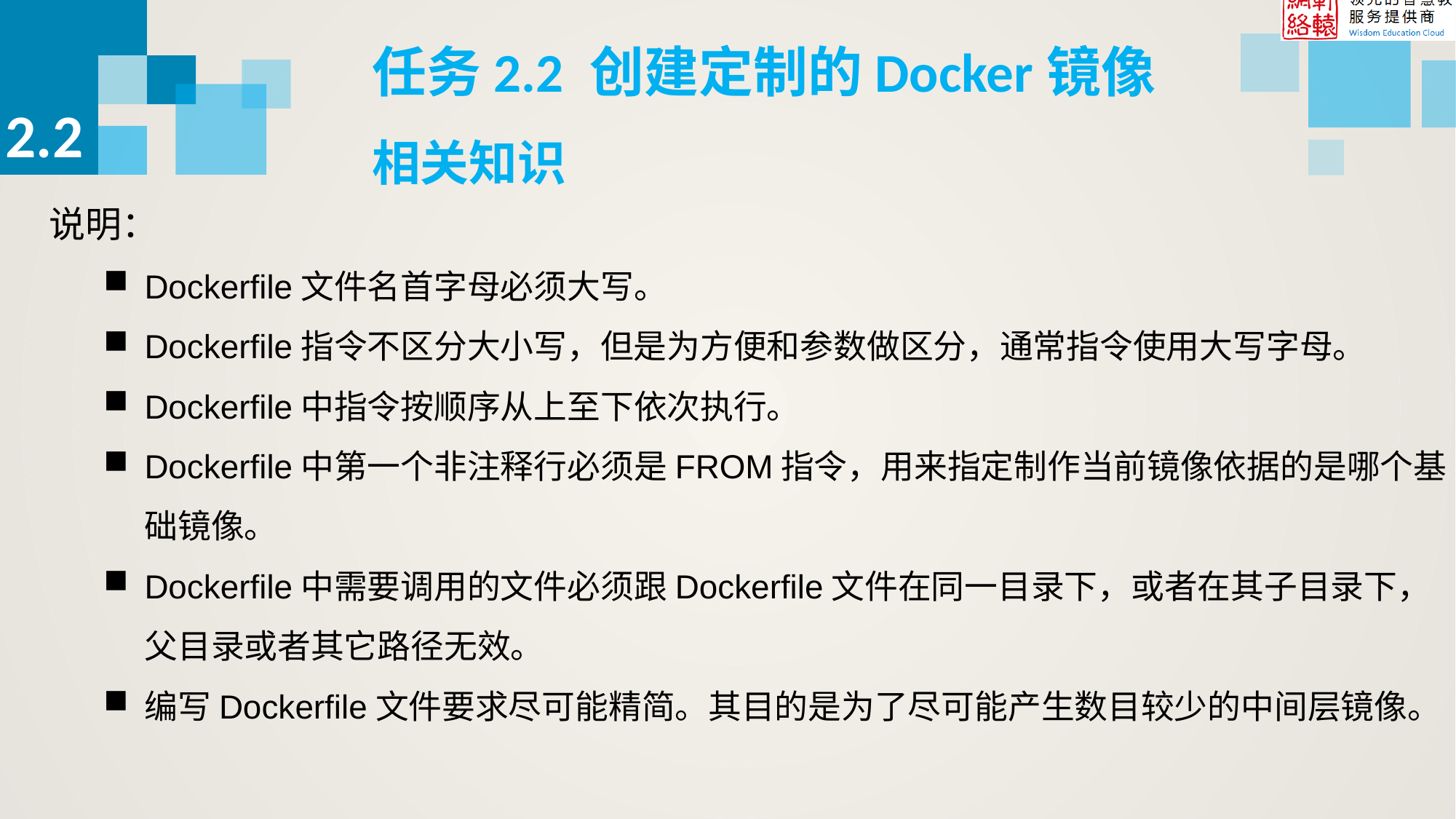

任务2.2 创建定制的Docker镜像
2.2
相关知识
说明：
Dockerfile文件名首字母必须大写。
Dockerfile指令不区分大小写，但是为方便和参数做区分，通常指令使用大写字母。
Dockerfile中指令按顺序从上至下依次执行。
Dockerfile中第一个非注释行必须是FROM指令，用来指定制作当前镜像依据的是哪个基础镜像。
Dockerfile中需要调用的文件必须跟Dockerfile文件在同一目录下，或者在其子目录下，父目录或者其它路径无效。
编写Dockerfile文件要求尽可能精简。其目的是为了尽可能产生数目较少的中间层镜像。